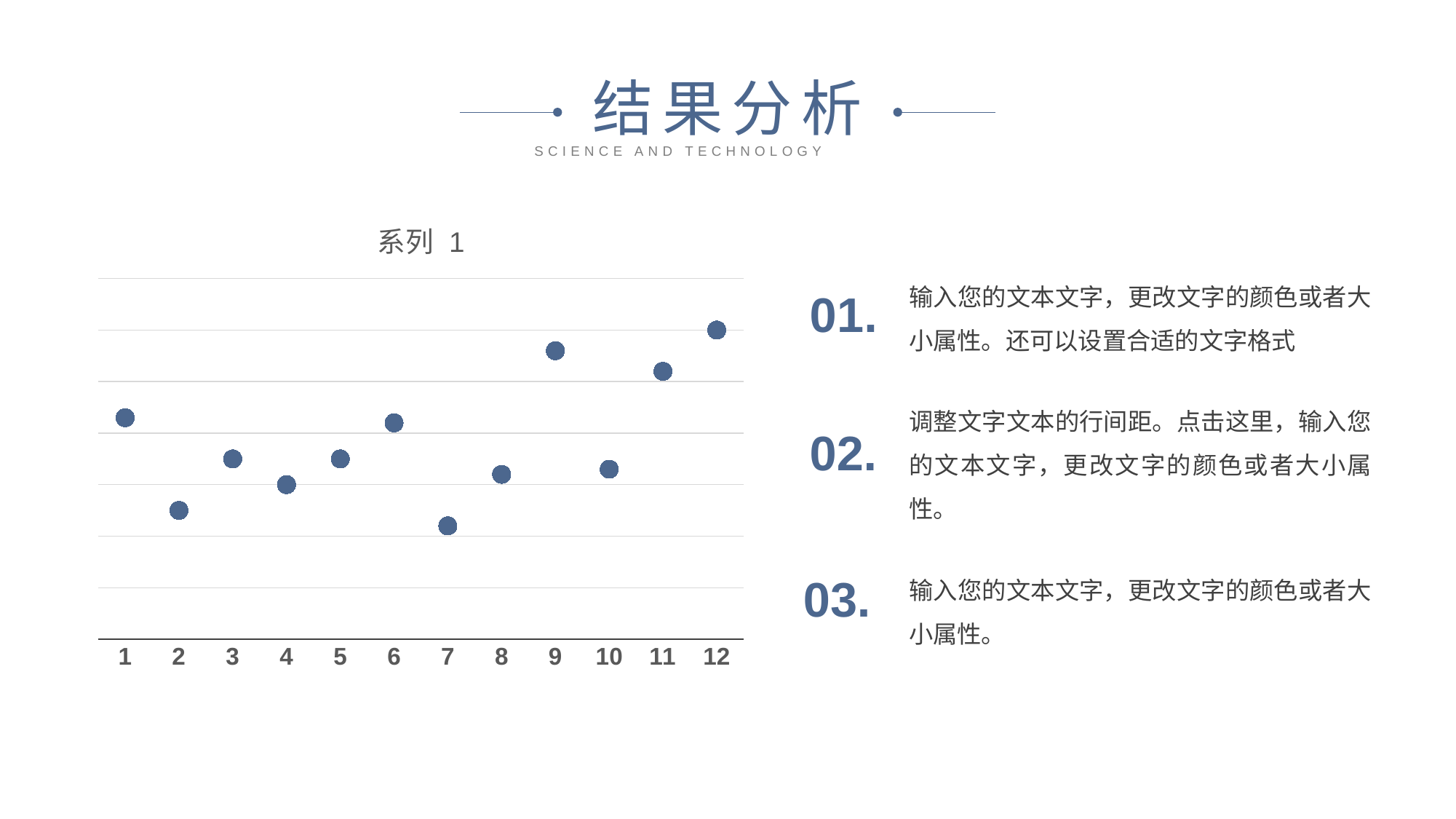

结果分析
SCIENCE AND TECHNOLOGY

### Chart:

| Category | 系列 1 |
|---|---|
| 1 | 4.3 |
| 2 | 2.5 |
| 3 | 3.5 |
| 4 | 3.0 |
| 5 | 3.5 |
| 6 | 4.2 |
| 7 | 2.2 |
| 8 | 3.2 |
| 9 | 5.6 |
| 10 | 3.3 |
| 11 | 5.2 |
| 12 | 6.0 |
输入您的文本文字，更改文字的颜色或者大小属性。还可以设置合适的文字格式
0 1.
调整文字文本的行间距。点击这里，输入您的文本文字，更改文字的颜色或者大小属性。
02.
输入您的文本文字，更改文字的颜色或者大小属性。
03.